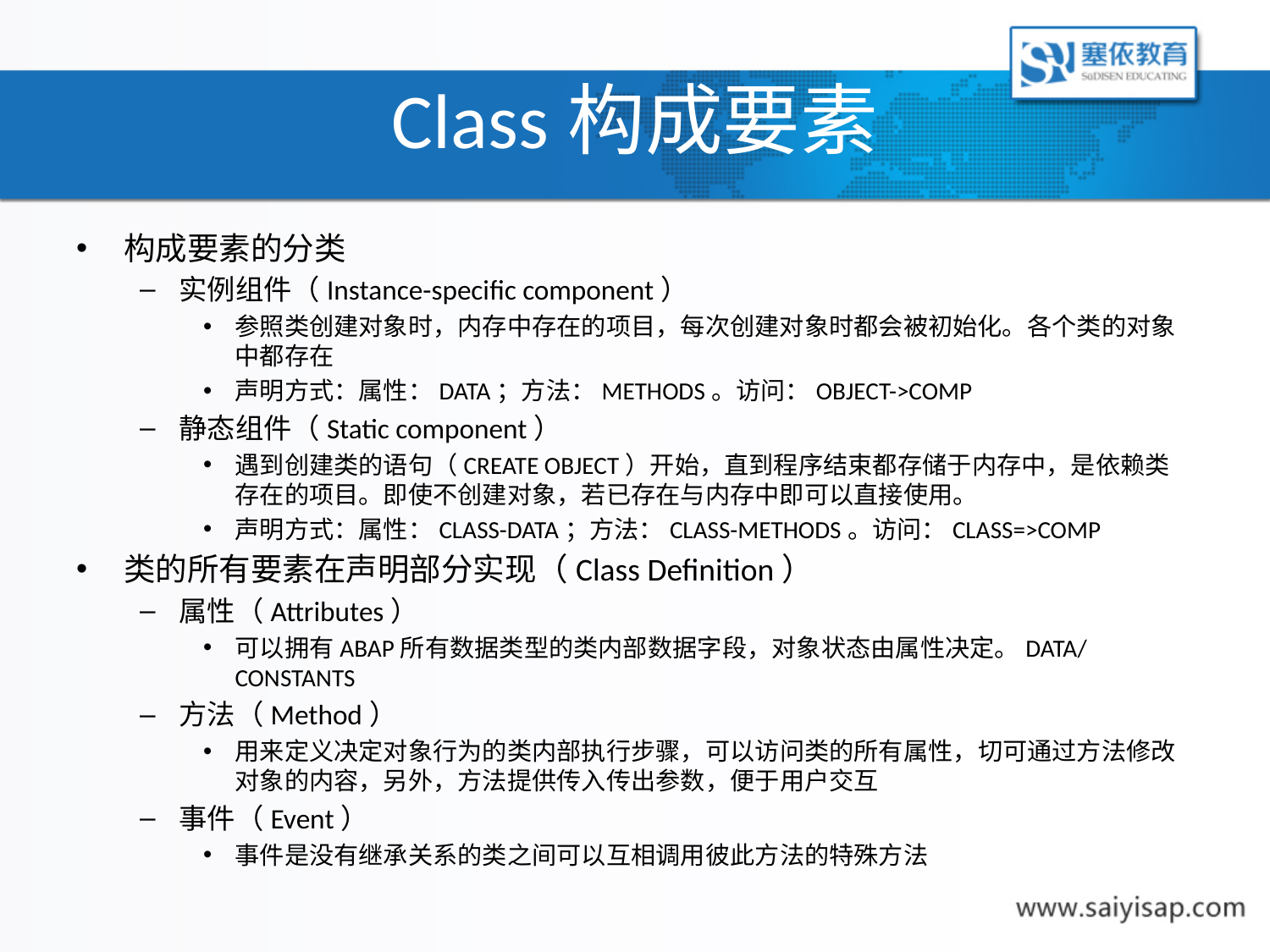

# Class构成要素
构成要素的分类
实例组件（Instance-specific component）
参照类创建对象时，内存中存在的项目，每次创建对象时都会被初始化。各个类的对象中都存在
声明方式：属性：DATA；方法：METHODS。访问：OBJECT->COMP
静态组件（Static component）
遇到创建类的语句（CREATE OBJECT）开始，直到程序结束都存储于内存中，是依赖类存在的项目。即使不创建对象，若已存在与内存中即可以直接使用。
声明方式：属性：CLASS-DATA；方法：CLASS-METHODS。访问：CLASS=>COMP
类的所有要素在声明部分实现（Class Definition）
属性（Attributes）
可以拥有ABAP所有数据类型的类内部数据字段，对象状态由属性决定。DATA/CONSTANTS
方法（Method）
用来定义决定对象行为的类内部执行步骤，可以访问类的所有属性，切可通过方法修改对象的内容，另外，方法提供传入传出参数，便于用户交互
事件（Event）
事件是没有继承关系的类之间可以互相调用彼此方法的特殊方法